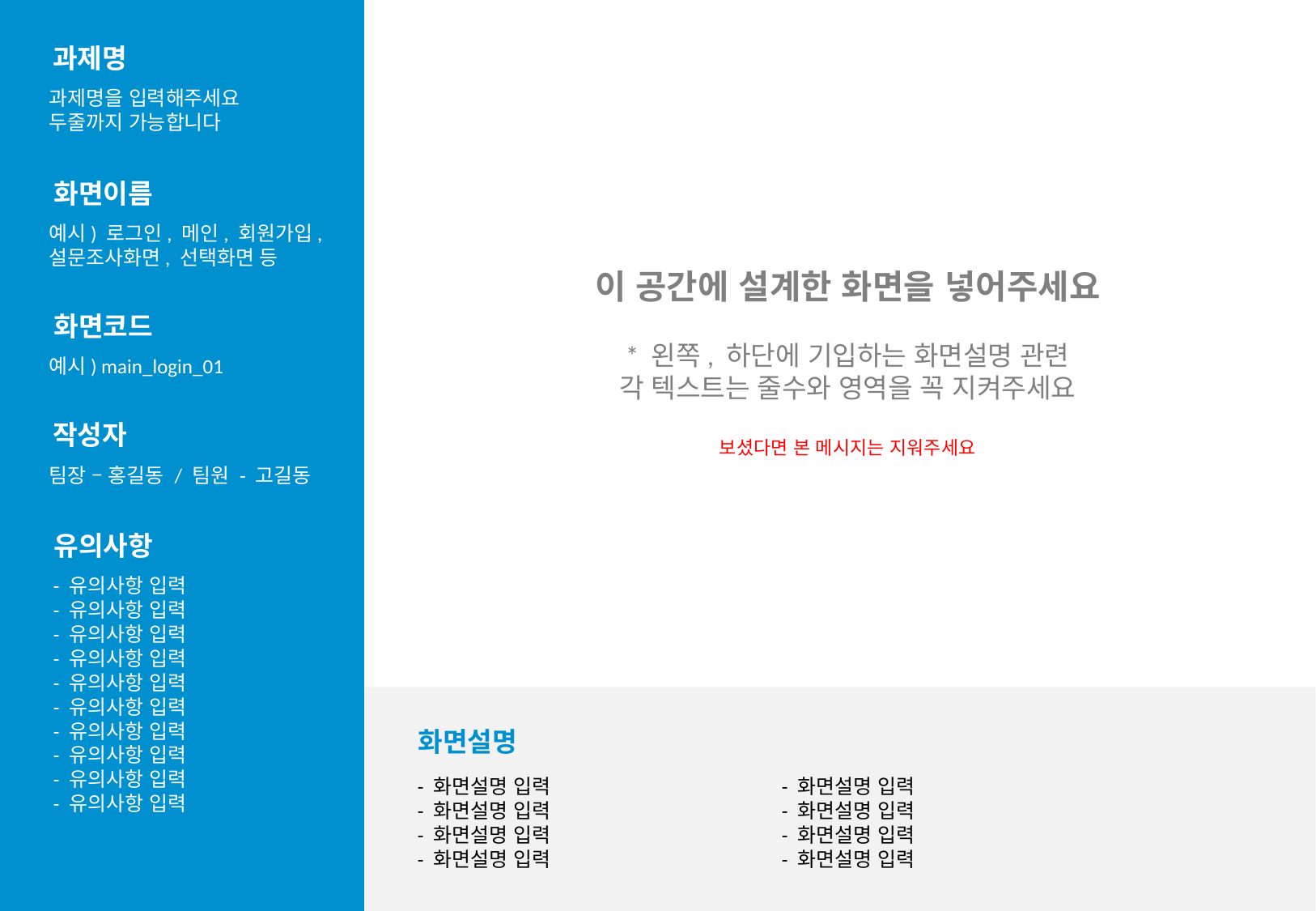

과제명
과제명을 입력해주세요
두줄까지 가능합니다
화면이름
예시) 로그인, 메인, 회원가입,
설문조사화면, 선택화면 등
이 공간에 설계한 화면을 넣어주세요

* 왼쪽, 하단에 기입하는 화면설명 관련
각 텍스트는 줄수와 영역을 꼭 지켜주세요

보셨다면 본 메시지는 지워주세요
화면코드
예시) main_login_01
작성자
팀장 – 홍길동 / 팀원 - 고길동
유의사항
 - 유의사항 입력
 - 유의사항 입력
 - 유의사항 입력
 - 유의사항 입력
 - 유의사항 입력
 - 유의사항 입력
 - 유의사항 입력
 - 유의사항 입력
 - 유의사항 입력
 - 유의사항 입력

화면설명
 - 화면설명 입력
 - 화면설명 입력
 - 화면설명 입력
 - 화면설명 입력
 - 화면설명 입력
 - 화면설명 입력
 - 화면설명 입력
 - 화면설명 입력